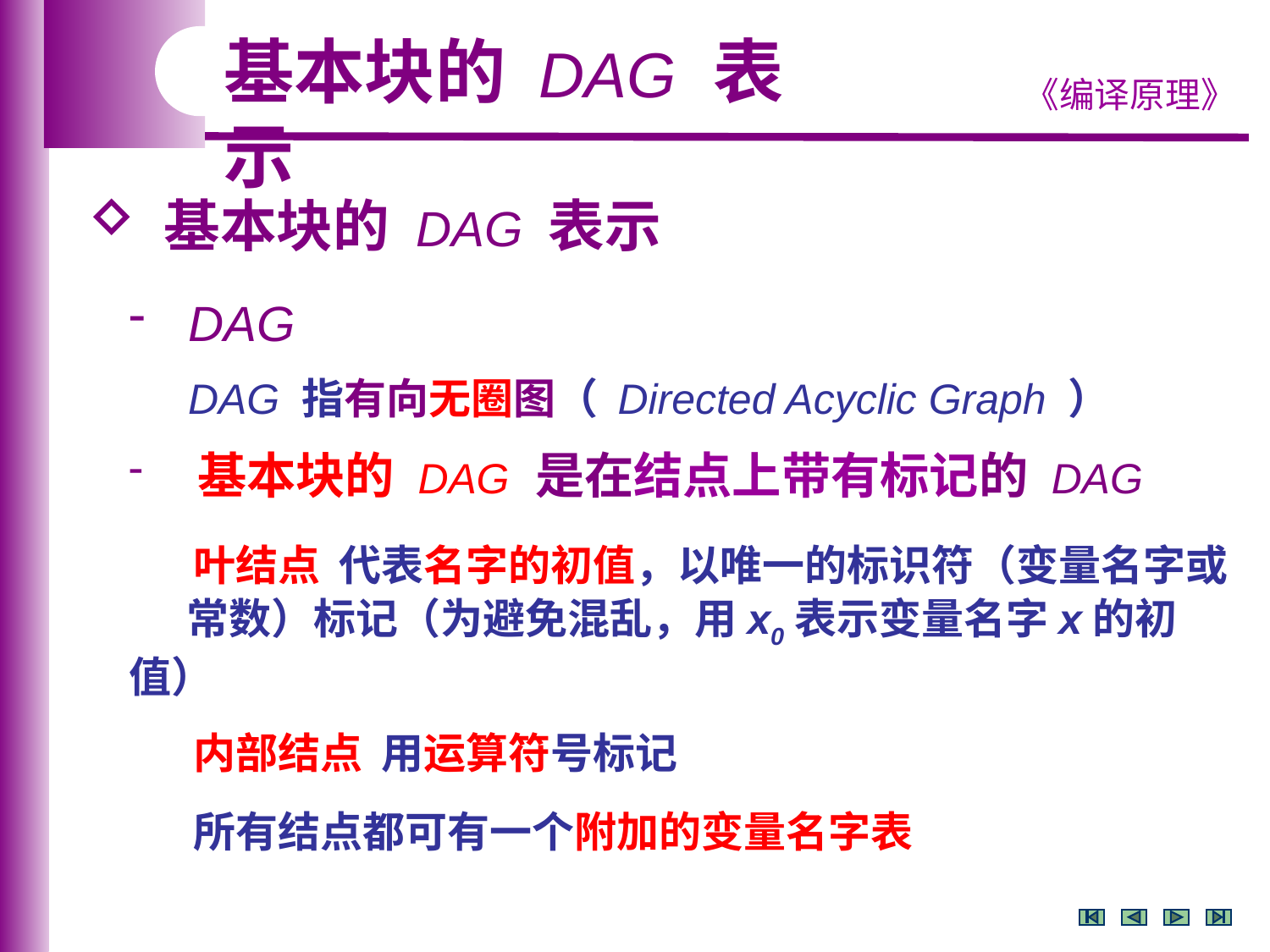

基本块的 DAG 表示
 基本块的 DAG 表示
 DAG

     DAG 指有向无圈图（ Directed Acyclic Graph ）

   基本块的 DAG 是在结点上带有标记的 DAG

    叶结点  代表名字的初值，以唯一的标识符（变量名字或
     常数）标记（为避免混乱，用x0表示变量名字x的初值）
    内部结点  用运算符号标记
    所有结点都可有一个附加的变量名字表